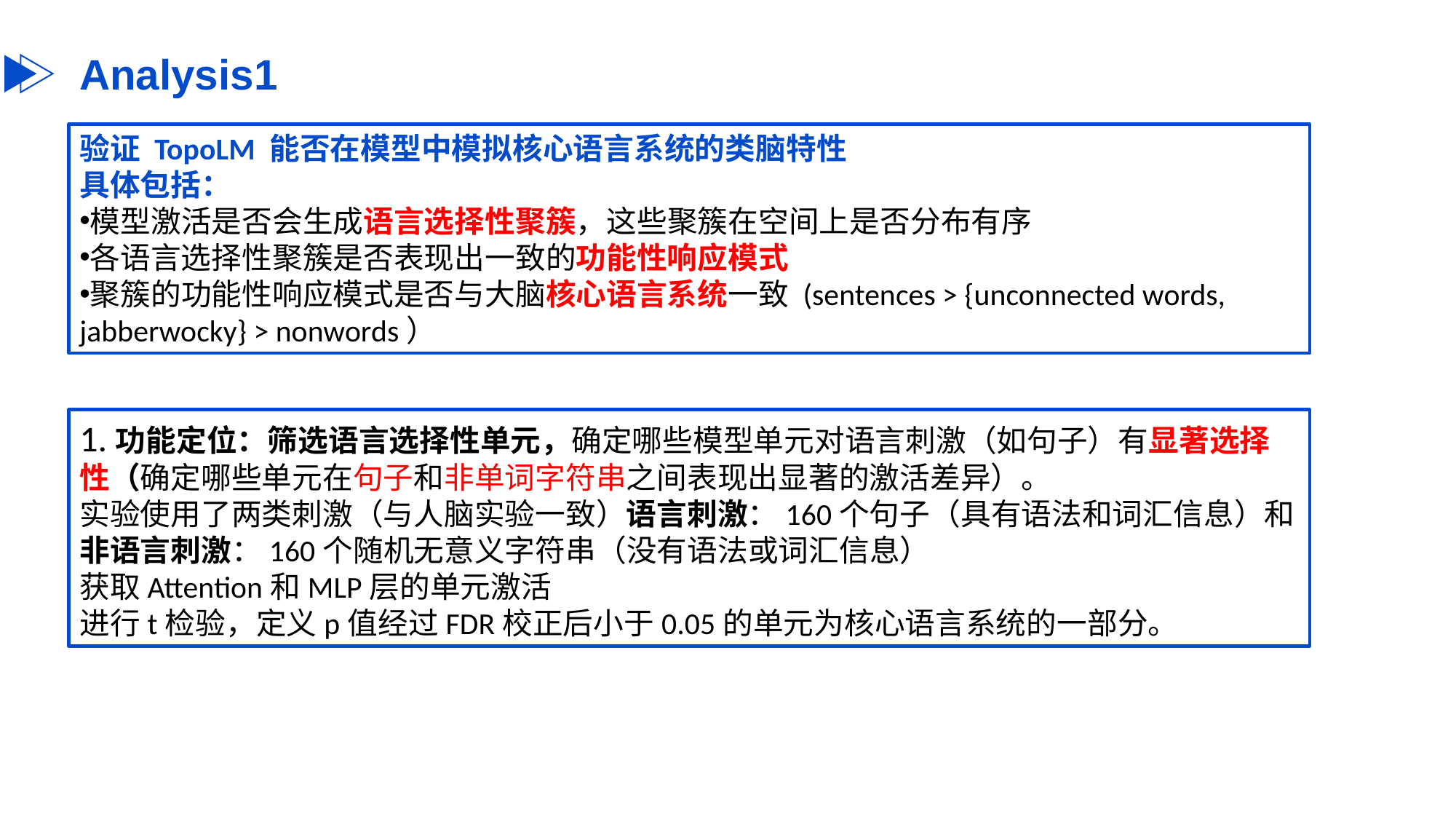

Analysis1

验证 TopoLM 能否在模型中模拟核心语言系统的类脑特性
具体包括：
模型激活是否会生成语言选择性聚簇，这些聚簇在空间上是否分布有序
各语言选择性聚簇是否表现出一致的功能性响应模式
聚簇的功能性响应模式是否与大脑核心语言系统一致 (sentences > {unconnected words, jabberwocky} > nonwords）
1.功能定位：筛选语言选择性单元，确定哪些模型单元对语言刺激（如句子）有显著选择性（确定哪些单元在句子和非单词字符串之间表现出显著的激活差异）。
实验使用了两类刺激（与人脑实验一致）语言刺激：160个句子（具有语法和词汇信息）和非语言刺激：160个随机无意义字符串（没有语法或词汇信息）
获取Attention和MLP层的单元激活
进行t检验，定义p值经过FDR校正后小于0.05的单元为核心语言系统的一部分。